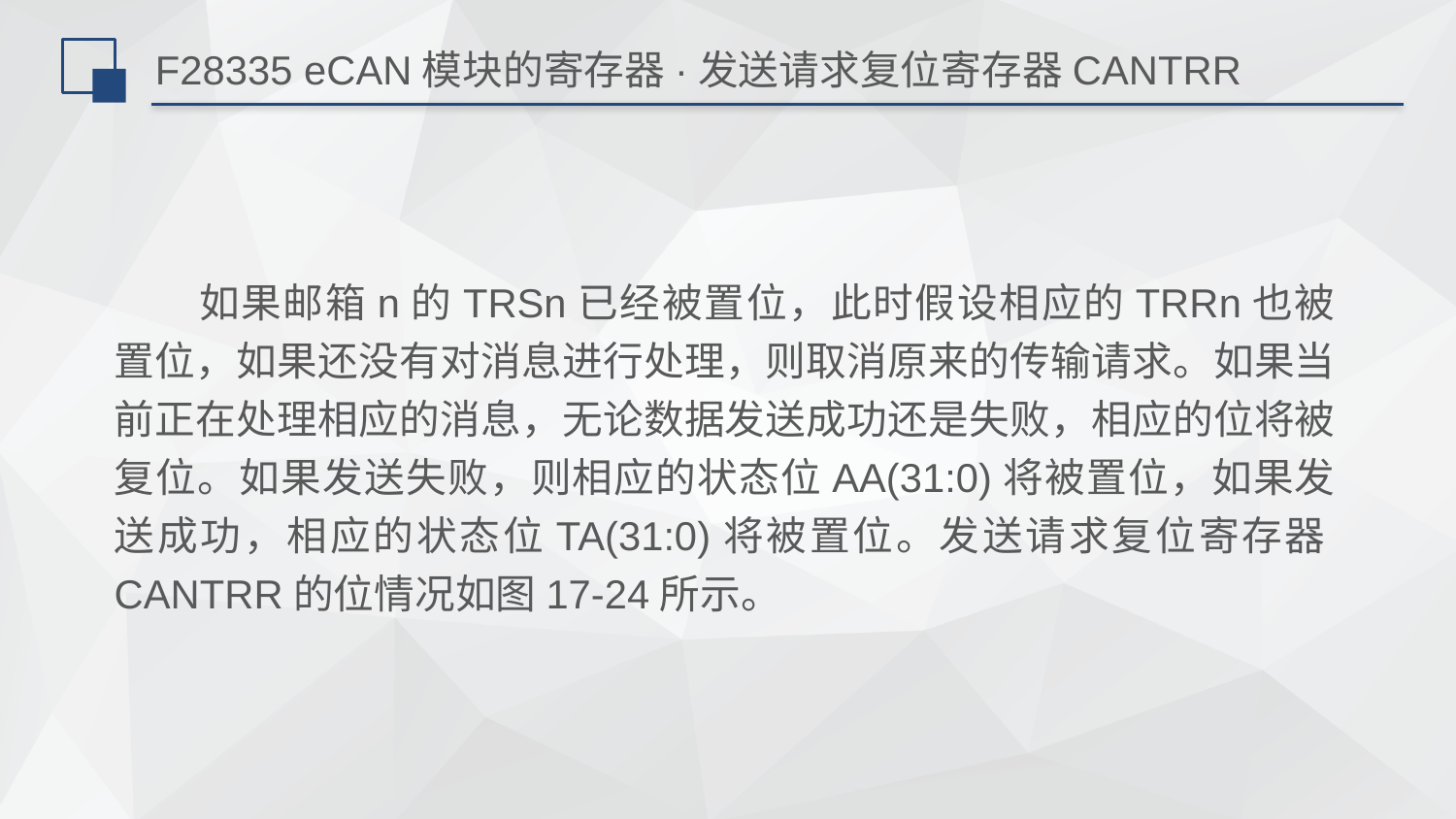

# F28335 eCAN模块的寄存器·发送请求复位寄存器CANTRR
如果邮箱n的TRSn已经被置位，此时假设相应的TRRn也被置位，如果还没有对消息进行处理，则取消原来的传输请求。如果当前正在处理相应的消息，无论数据发送成功还是失败，相应的位将被复位。如果发送失败，则相应的状态位AA(31:0)将被置位，如果发送成功，相应的状态位TA(31:0)将被置位。发送请求复位寄存器CANTRR的位情况如图17-24所示。